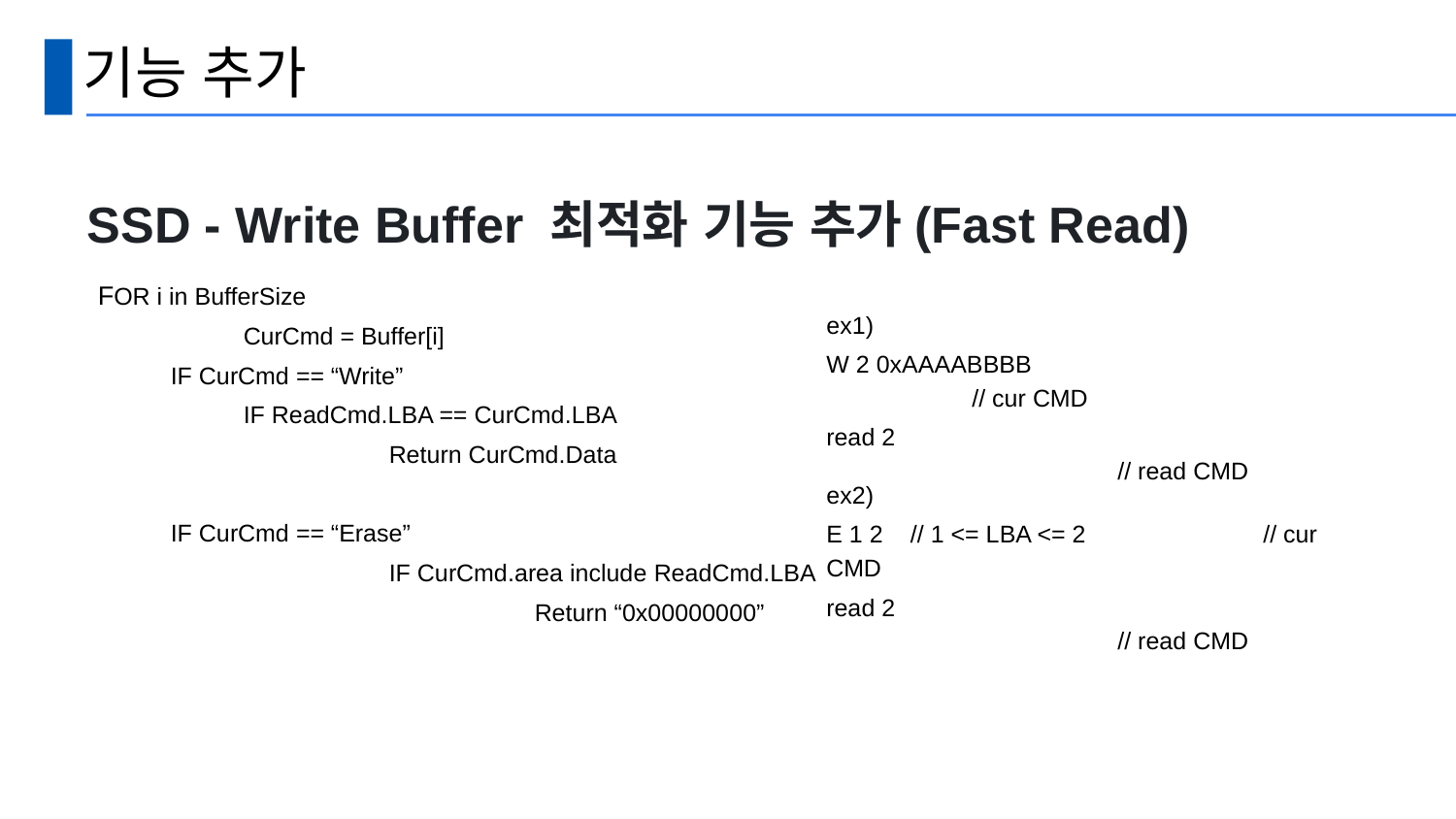

# 기능 추가
SSD - Write Buffer 최적화 기능 추가(Fast Read)
FOR i in BufferSize
	CurCmd = Buffer[i]
IF CurCmd == “Write”
	IF ReadCmd.LBA == CurCmd.LBA
		Return CurCmd.Data

IF CurCmd == “Erase”
		IF CurCmd.area include ReadCmd.LBA
			Return “0x00000000”
ex1)
W 2 0xAAAABBBB			// cur CMD
read 2					// read CMD
ex2)
E 1 2    // 1 <= LBA <= 2		// cur CMD
read 2					// read CMD